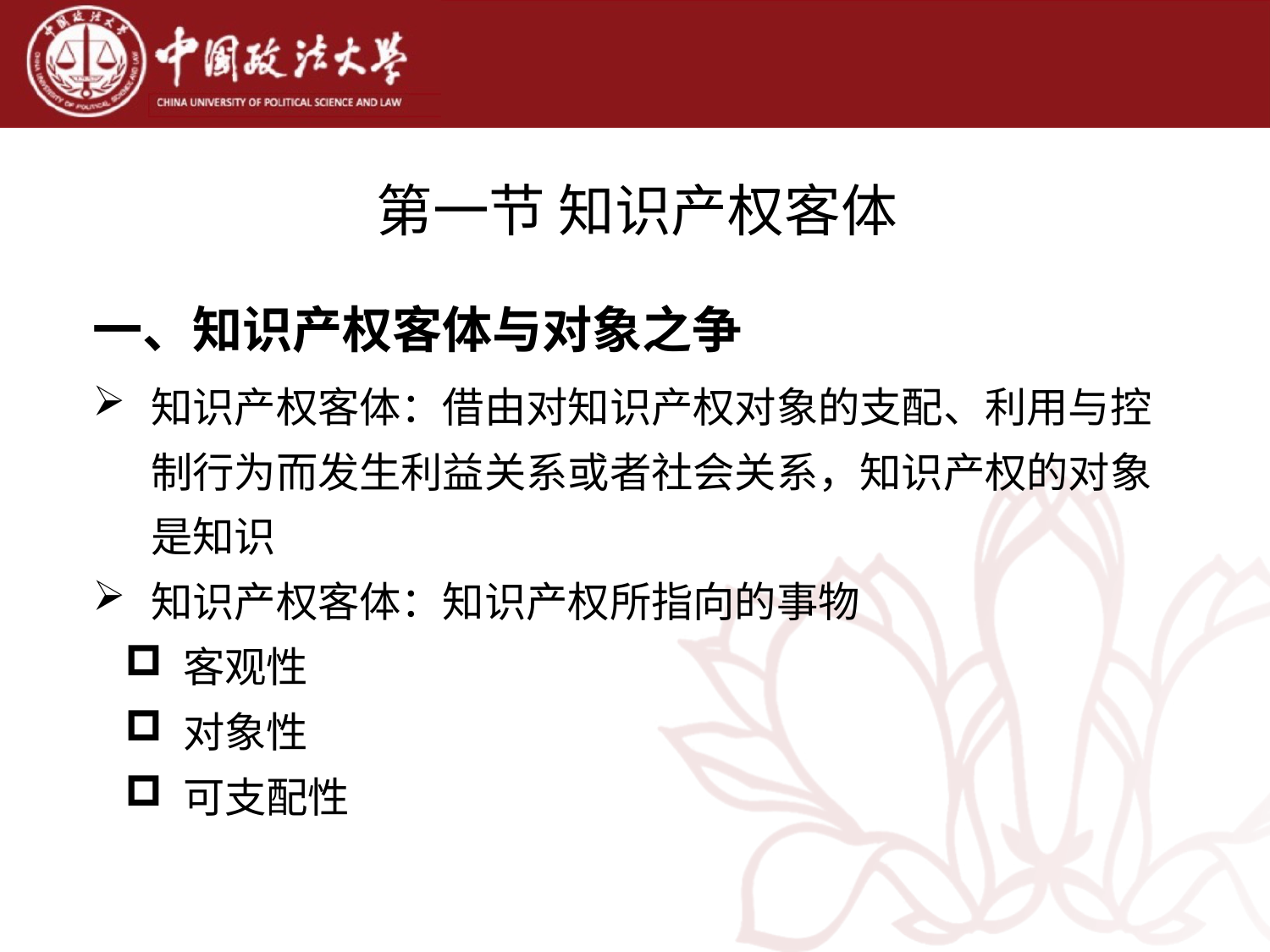

# 第一节 知识产权客体
一、知识产权客体与对象之争
知识产权客体：借由对知识产权对象的支配、利用与控制行为而发生利益关系或者社会关系，知识产权的对象是知识
知识产权客体：知识产权所指向的事物
客观性
对象性
可支配性